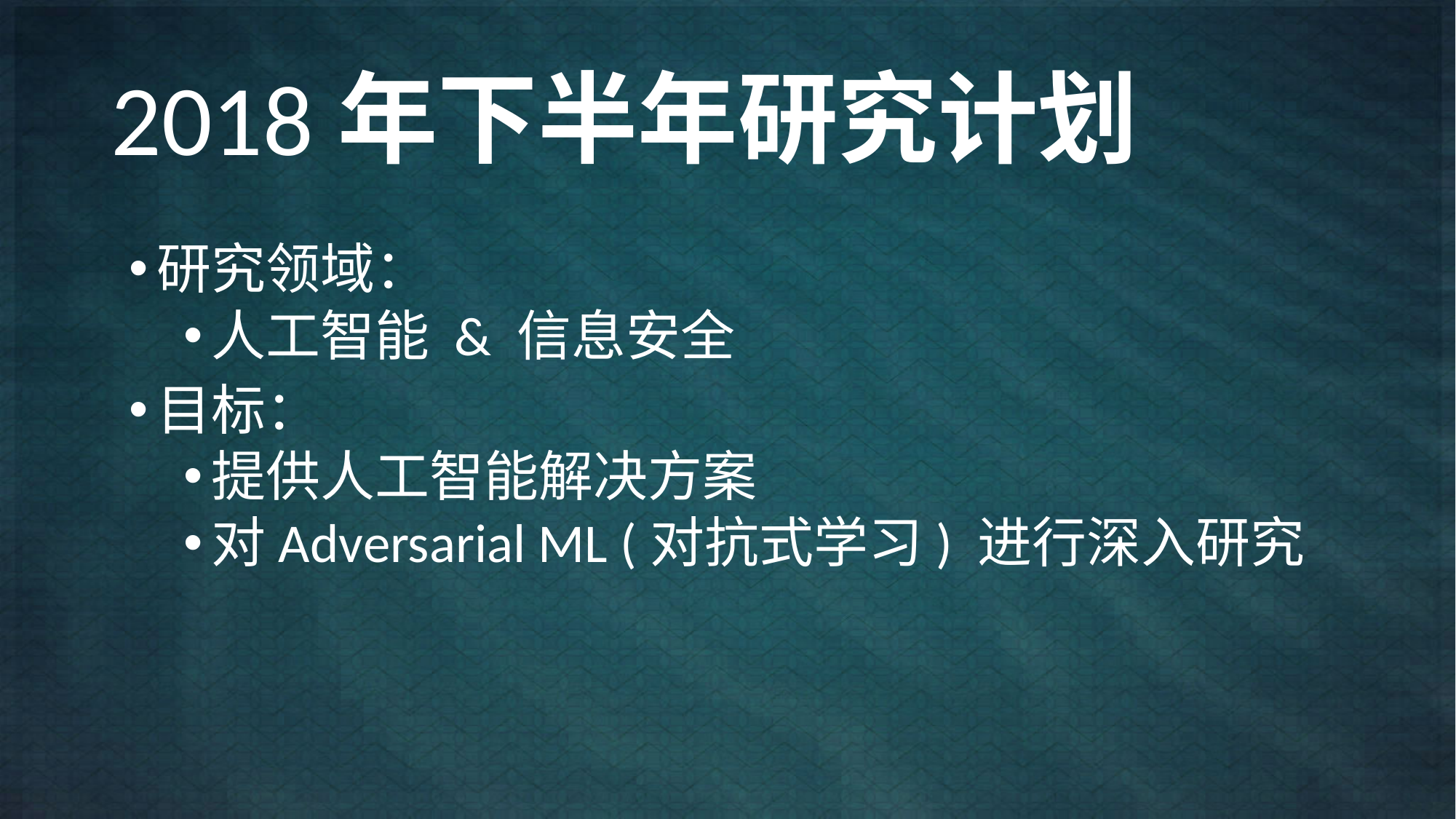

# 2018年下半年研究计划

研究领域：
人工智能 & 信息安全
目标：
提供人工智能解决方案
对Adversarial ML (对抗式学习) 进行深入研究